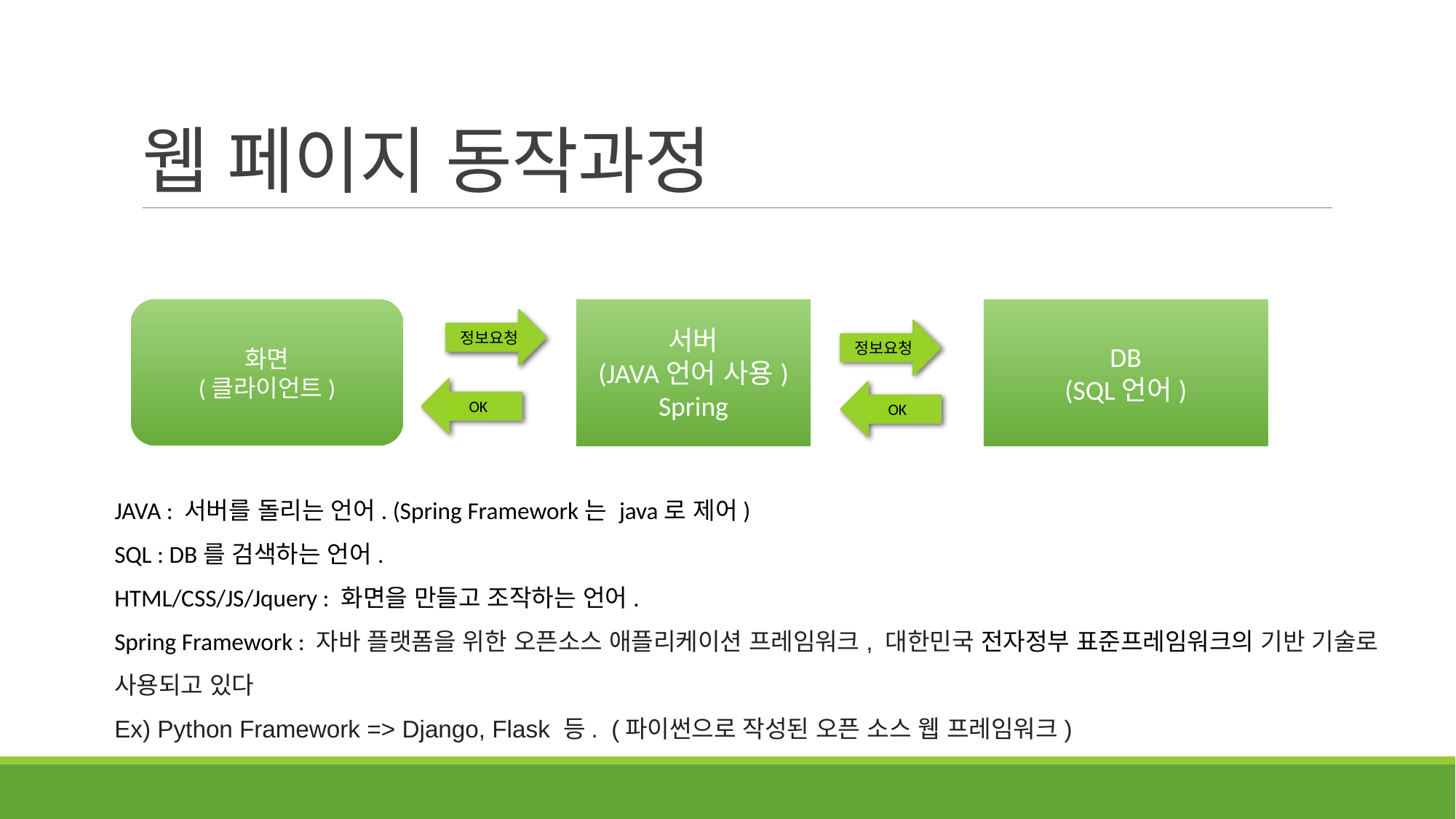

# 웹 페이지 동작과정
서버
(JAVA언어 사용)
Spring
DB
(SQL언어)
화면
(클라이언트)
정보요청
정보요청
OK
OK
JAVA : 서버를 돌리는 언어. (Spring Framework는 java로 제어)
SQL : DB를 검색하는 언어.
HTML/CSS/JS/Jquery : 화면을 만들고 조작하는 언어.
Spring Framework : 자바 플랫폼을 위한 오픈소스 애플리케이션 프레임워크, 대한민국 전자정부 표준프레임워크의 기반 기술로 사용되고 있다
Ex) Python Framework => Django, Flask 등.  (파이썬으로 작성된 오픈 소스 웹 프레임워크)